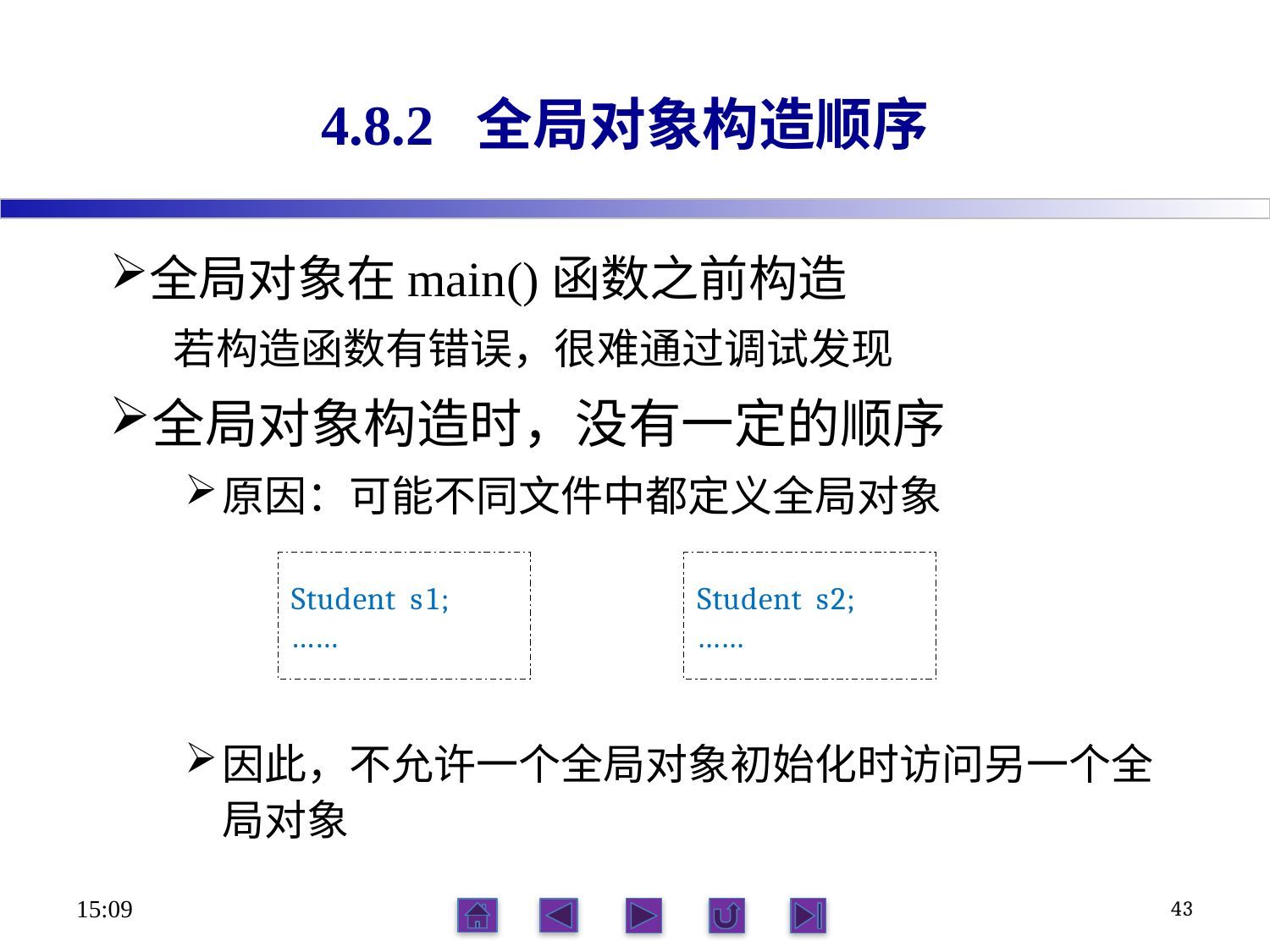

# 4.8.2  全局对象构造顺序
全局对象在main()函数之前构造
若构造函数有错误，很难通过调试发现
全局对象构造时，没有一定的顺序
原因：可能不同文件中都定义全局对象

因此，不允许一个全局对象初始化时访问另一个全局对象

Student  s1;
……

Student  s2;
……

15:09
43